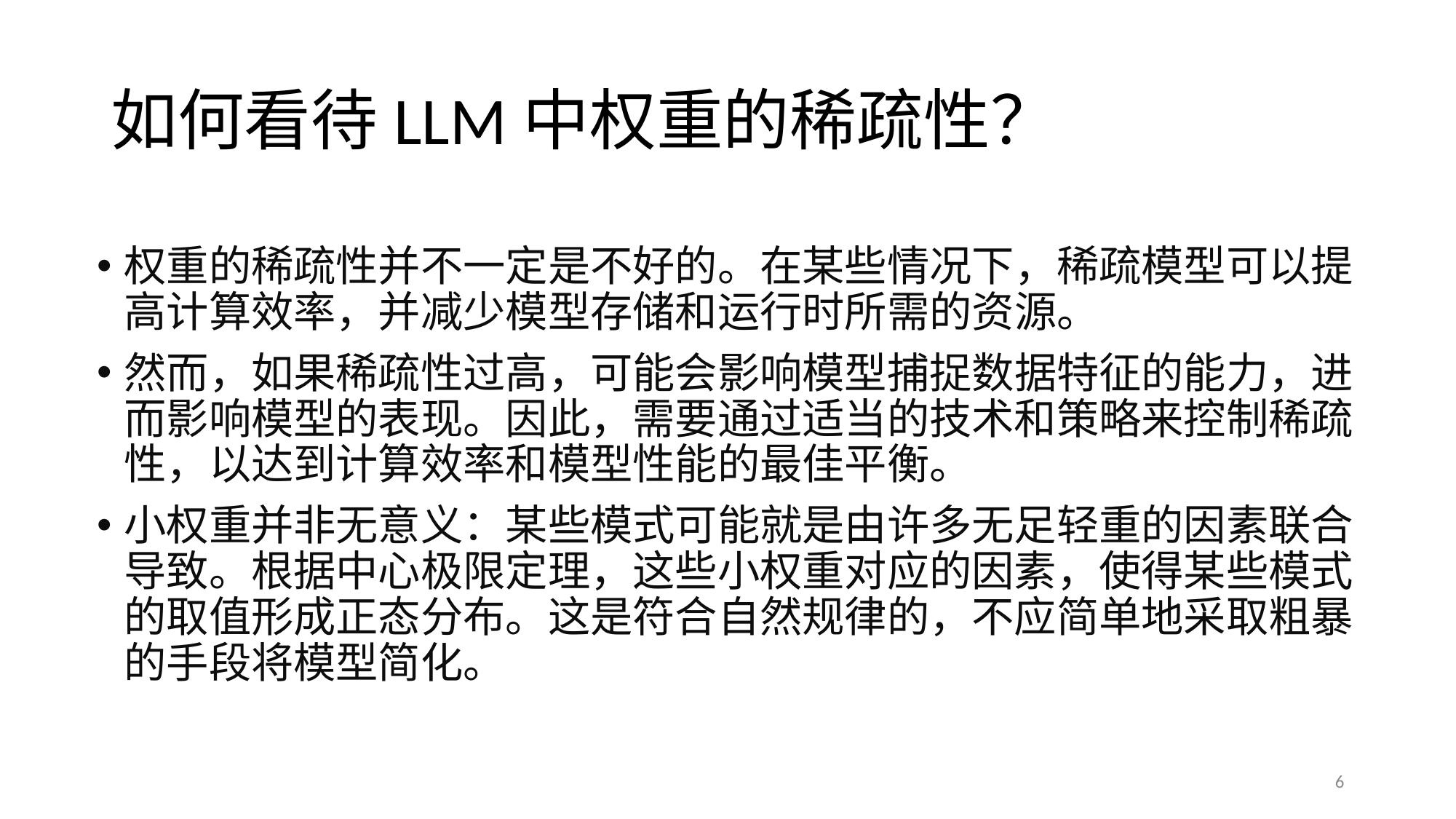

# 如何看待LLM中权重的稀疏性？
权重的稀疏性并不一定是不好的。在某些情况下，稀疏模型可以提高计算效率，并减少模型存储和运行时所需的资源。
然而，如果稀疏性过高，可能会影响模型捕捉数据特征的能力，进而影响模型的表现。因此，需要通过适当的技术和策略来控制稀疏性，以达到计算效率和模型性能的最佳平衡。
小权重并非无意义：某些模式可能就是由许多无足轻重的因素联合导致。根据中心极限定理，这些小权重对应的因素，使得某些模式的取值形成正态分布。这是符合自然规律的，不应简单地采取粗暴的手段将模型简化。
6